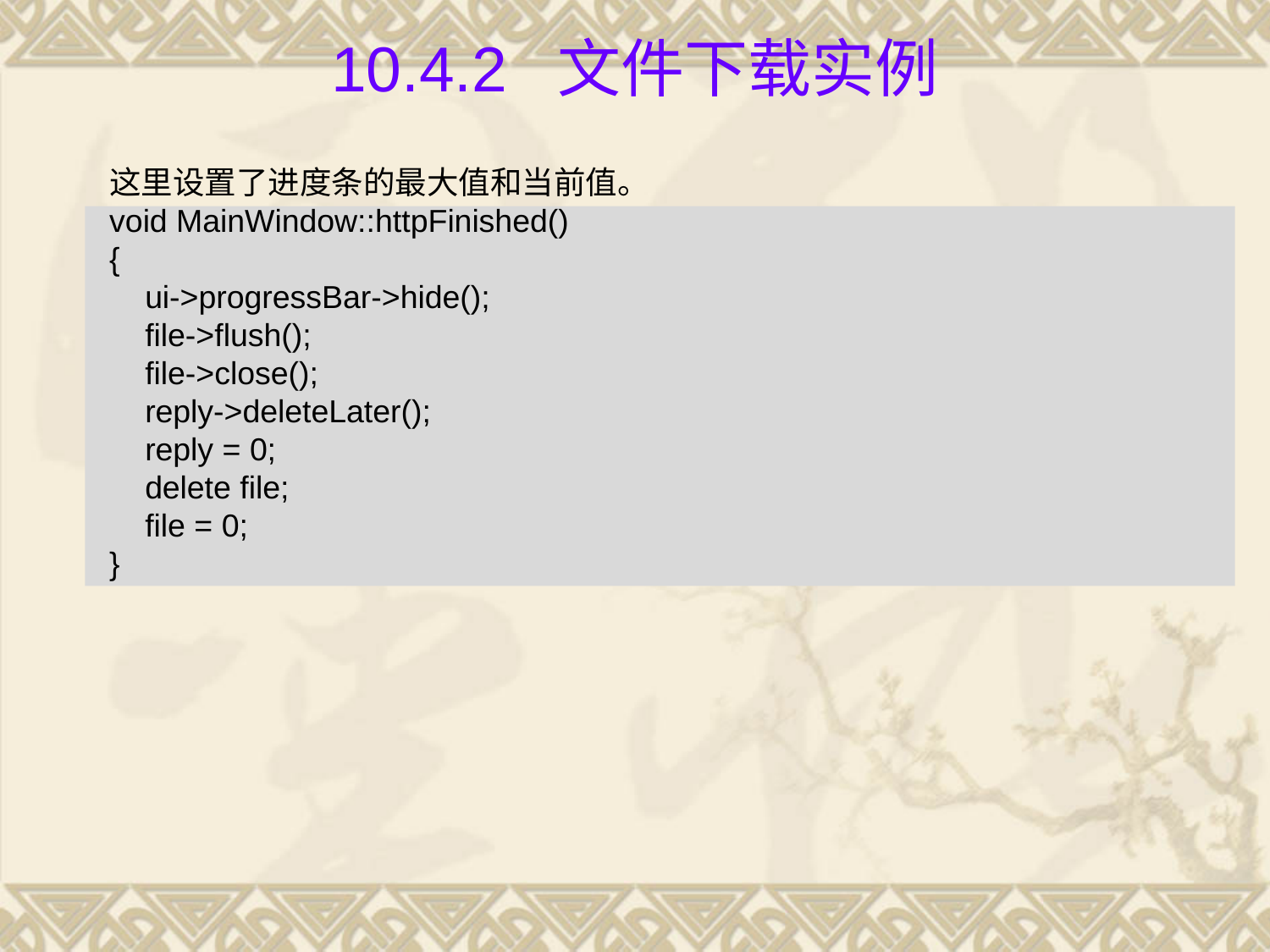

# 10.4.2  文件下载实例
这里设置了进度条的最大值和当前值。
void MainWindow::httpFinished()
{
    ui->progressBar->hide();
    file->flush();
    file->close();
    reply->deleteLater();
    reply = 0;
    delete file;
    file = 0;
}